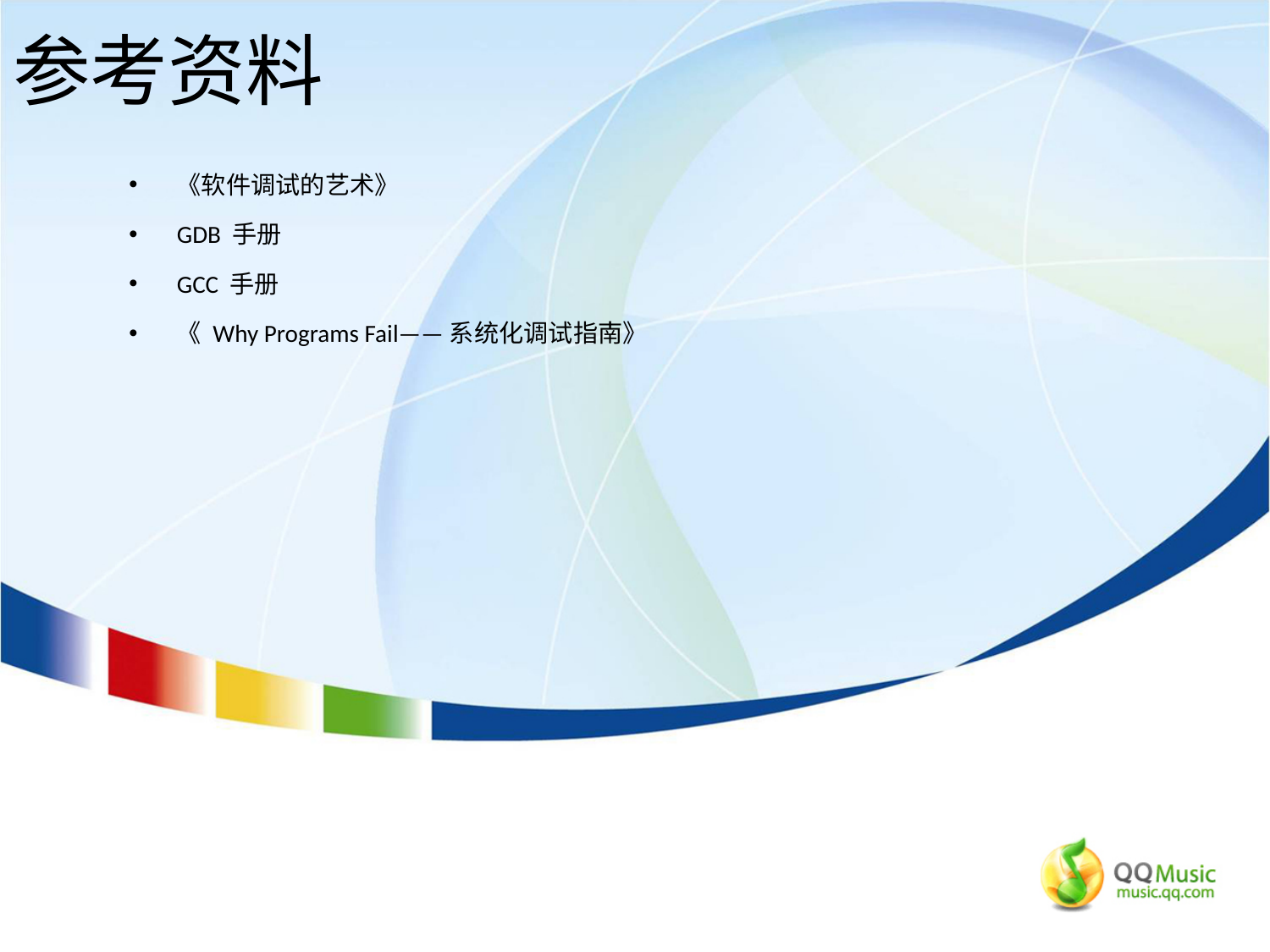

参考资料
《软件调试的艺术》
GDB 手册
GCC 手册
《 Why Programs Fail——系统化调试指南》